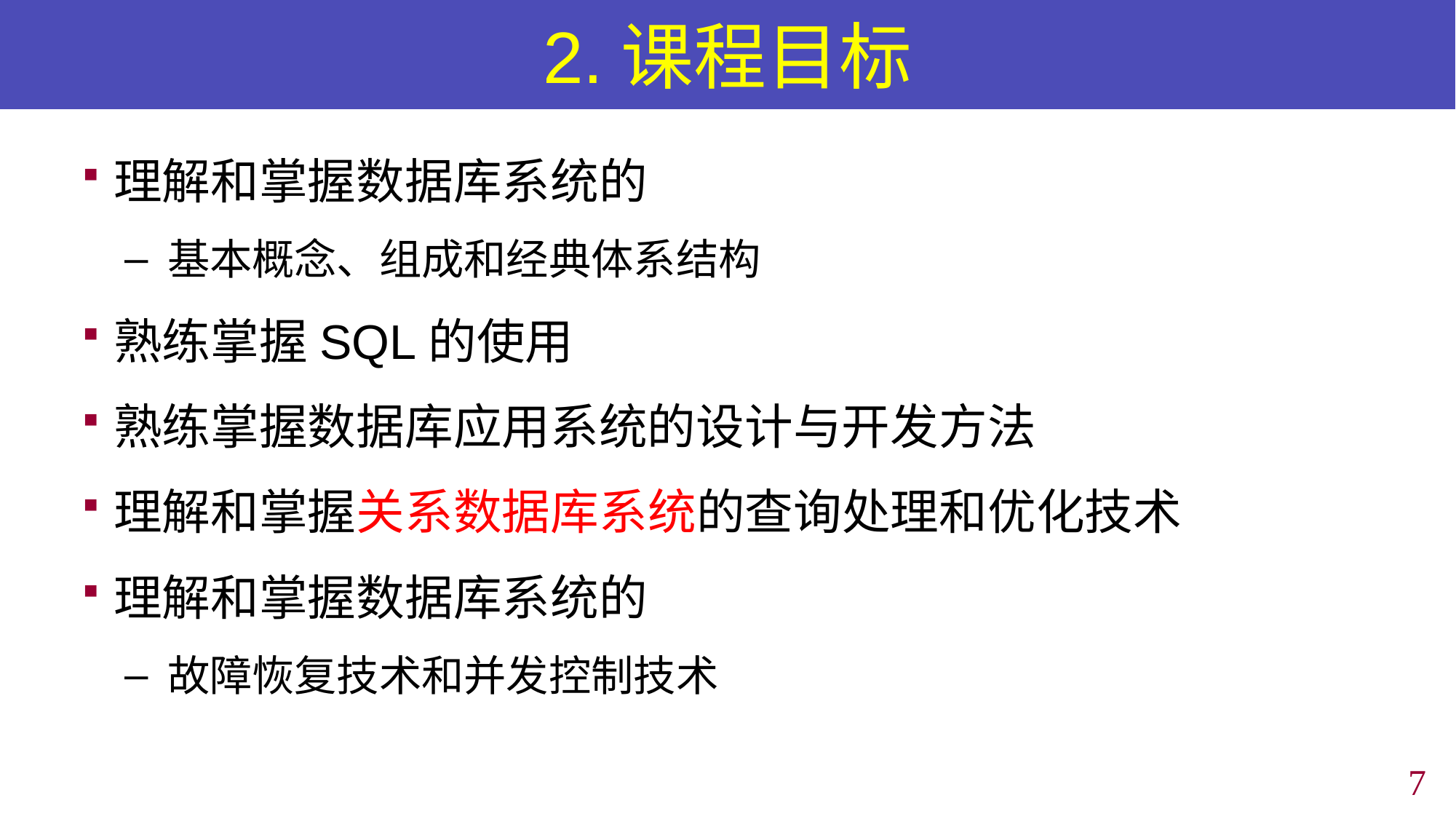

# 2.课程目标
理解和掌握数据库系统的
基本概念、组成和经典体系结构
熟练掌握SQL的使用
熟练掌握数据库应用系统的设计与开发方法
理解和掌握关系数据库系统的查询处理和优化技术
理解和掌握数据库系统的
故障恢复技术和并发控制技术
7